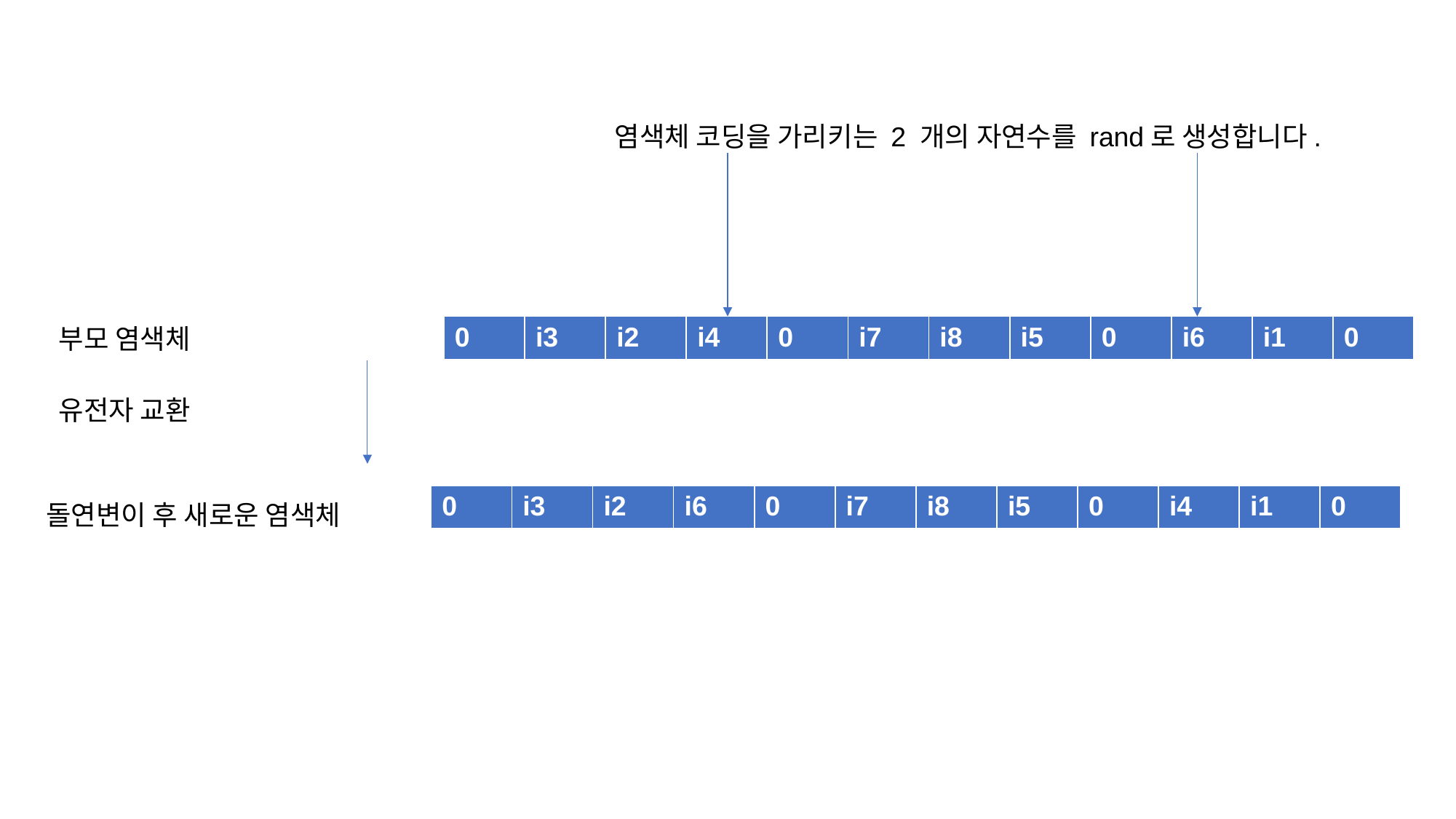

염색체 코딩을 가리키는 2 개의 자연수를 rand로 생성합니다.
부모 염색체
| 0 | i3 | i2 | i4 | 0 | i7 | i8 | i5 | 0 | i6 | i1 | 0 |
| --- | --- | --- | --- | --- | --- | --- | --- | --- | --- | --- | --- |
유전자 교환
| 0 | i3 | i2 | i6 | 0 | i7 | i8 | i5 | 0 | i4 | i1 | 0 |
| --- | --- | --- | --- | --- | --- | --- | --- | --- | --- | --- | --- |
돌연변이 후 새로운 염색체